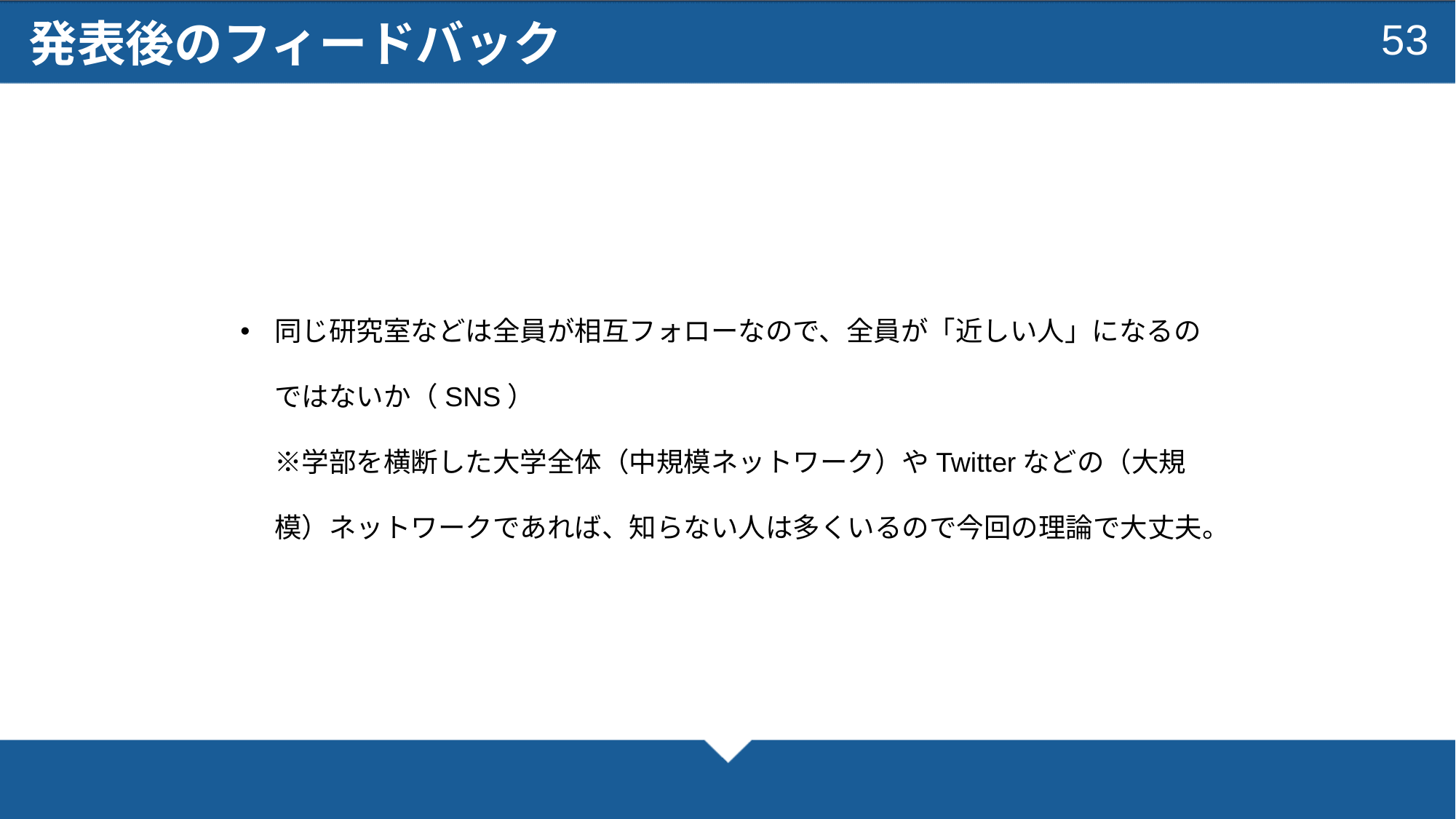

発表後のフィードバック
53
同じ研究室などは全員が相互フォローなので、全員が「近しい人」になるのではないか（SNS）
※学部を横断した大学全体（中規模ネットワーク）やTwitterなどの（大規模）ネットワークであれば、知らない人は多くいるので今回の理論で大丈夫。